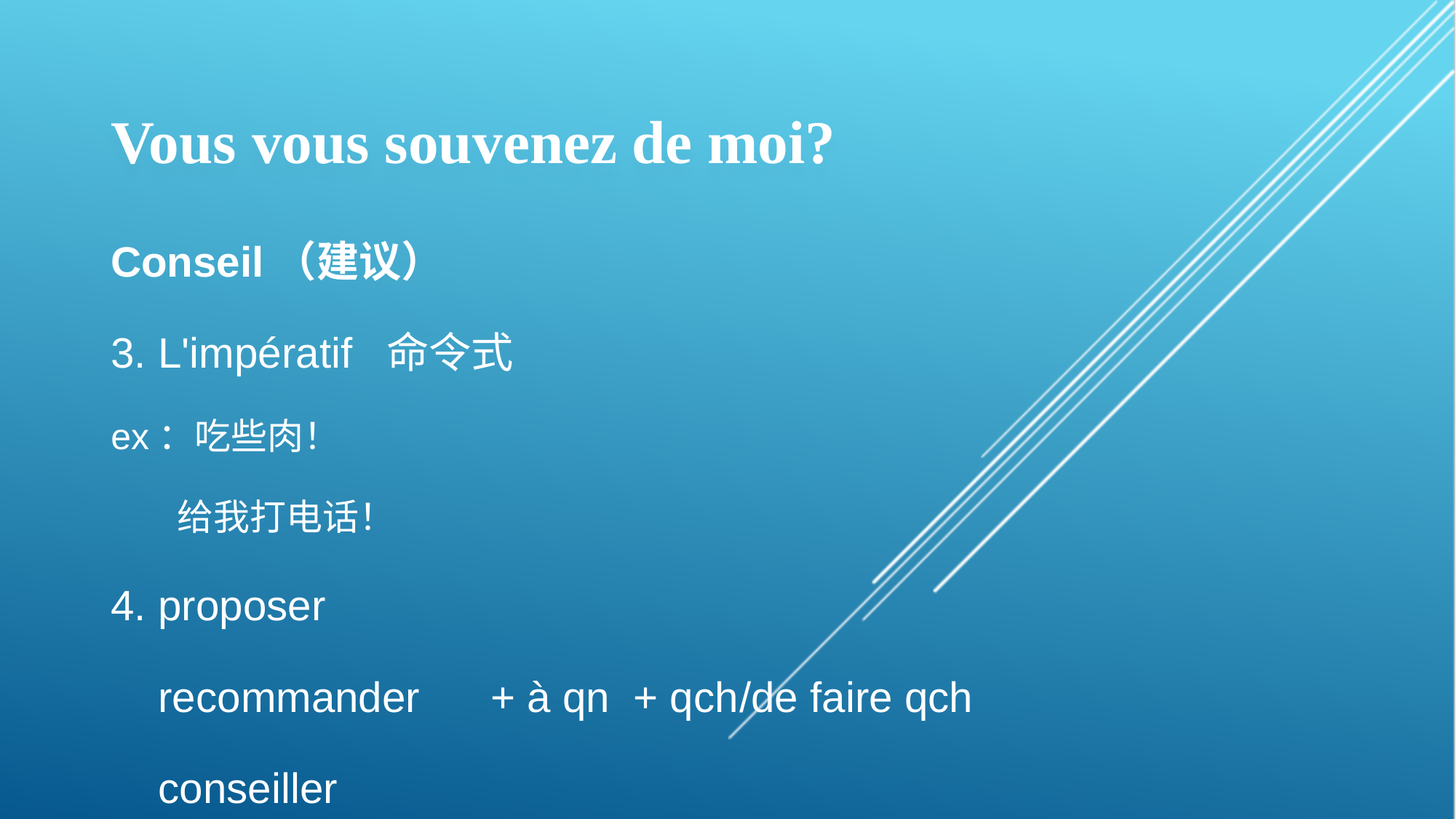

# Vous vous souvenez de moi?
Conseil（建议）
3. L'impératif  命令式
ex：吃些肉！
       给我打电话！
4. proposer
    recommander      + à qn  + qch/de faire qch
    conseiller